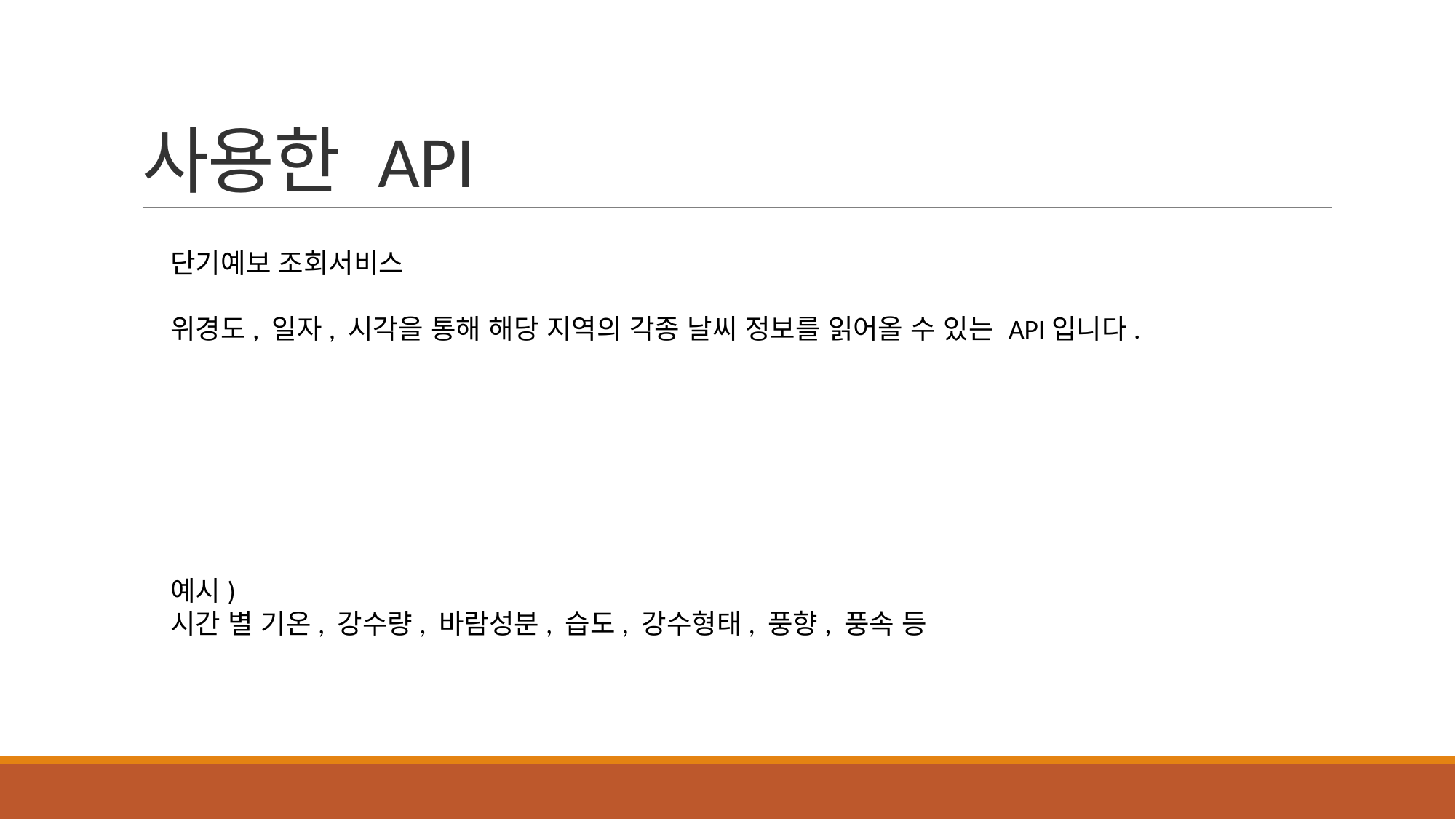

# 사용한 API

단기예보 조회서비스

위경도, 일자, 시각을 통해 해당 지역의 각종 날씨 정보를 읽어올 수 있는 API입니다.

예시)
시간 별 기온, 강수량, 바람성분, 습도, 강수형태, 풍향, 풍속 등